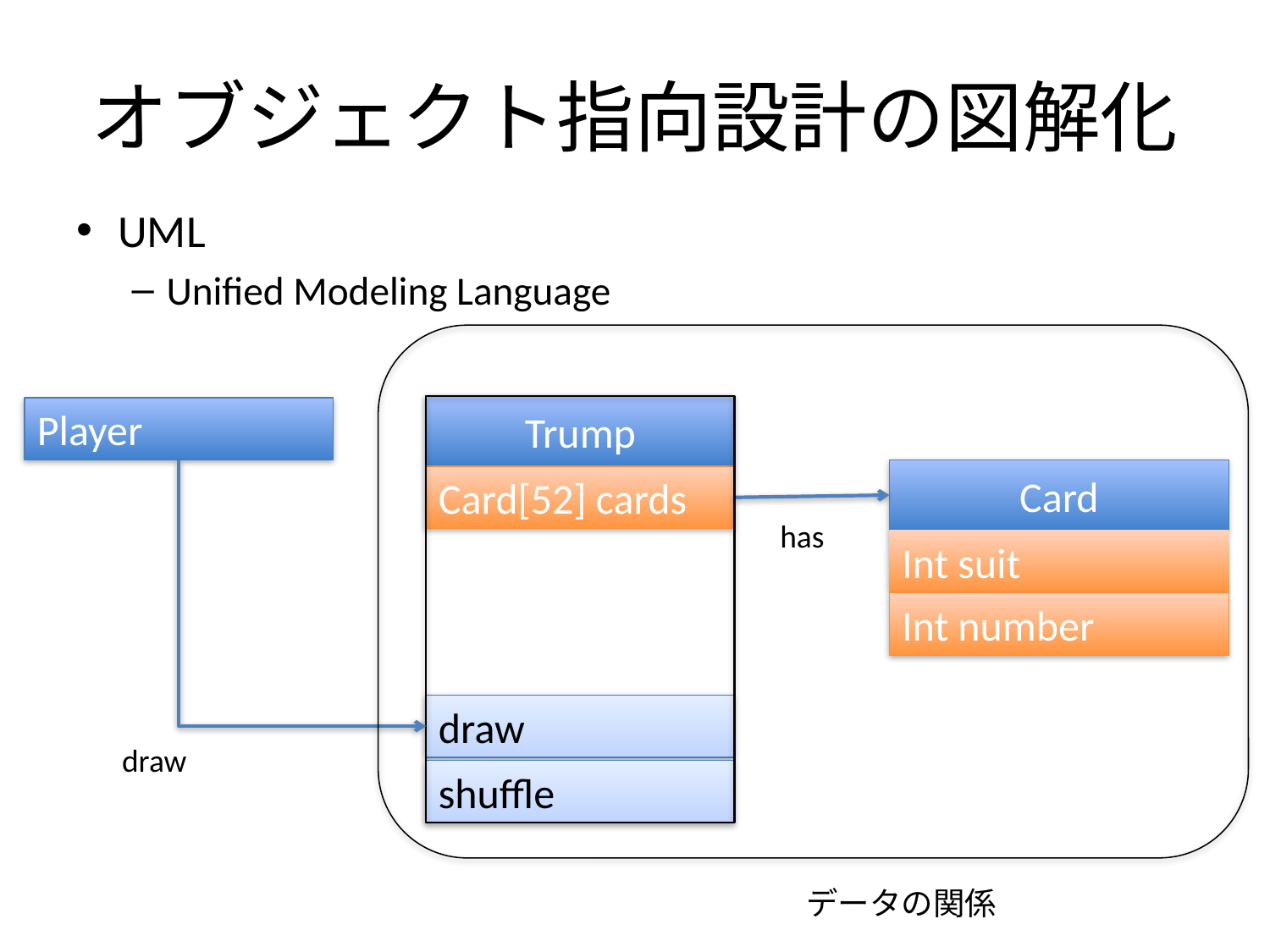

# オブジェクト指向設計の図解化
UML
Unified Modeling Language

Trump
Card[52] cards

Player
Card
Int suit
Int number
has
draw
draw
shuffle
データの関係